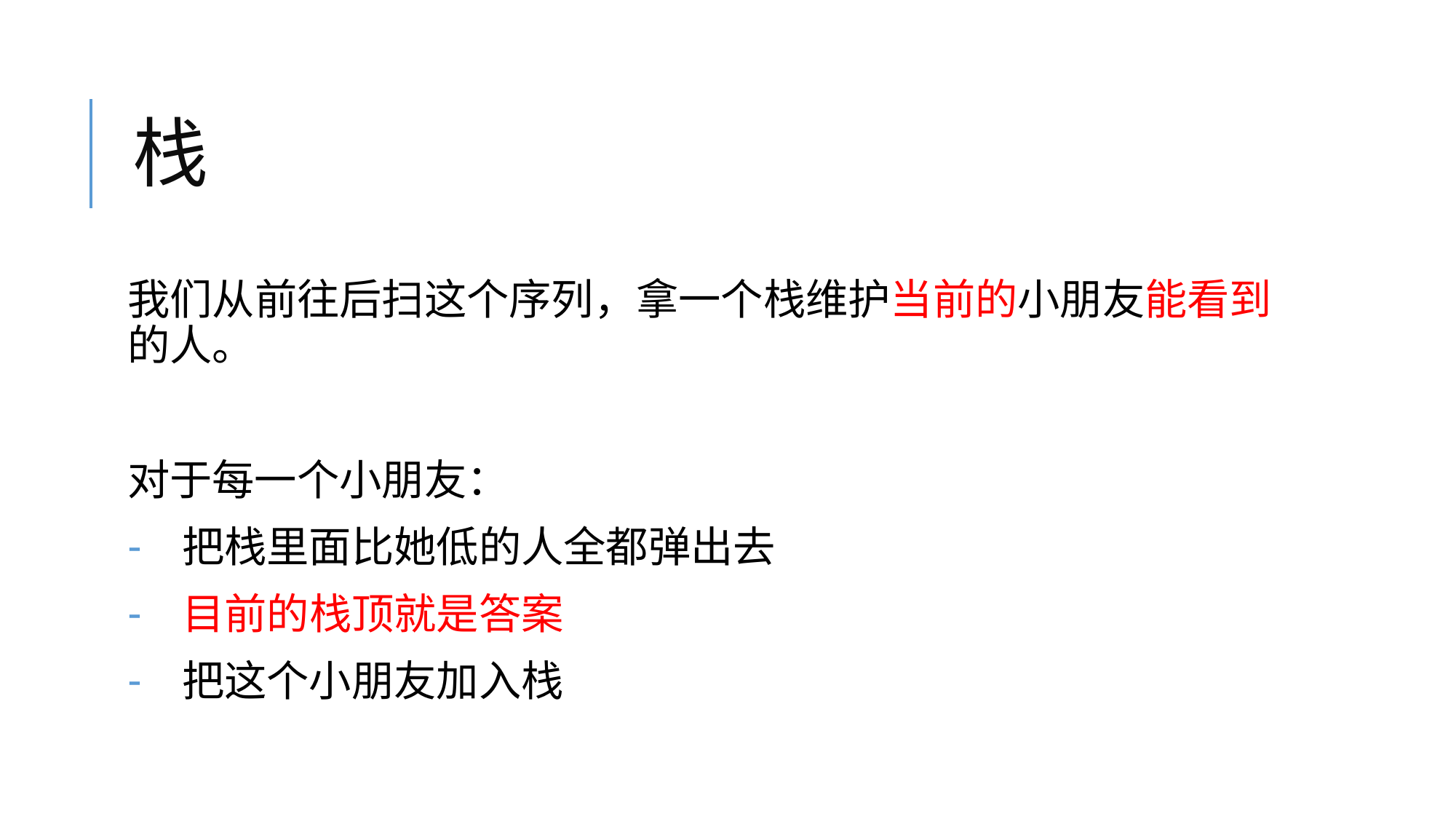

# 栈
我们从前往后扫这个序列，拿一个栈维护当前的小朋友能看到的人。

对于每一个小朋友：
把栈里面比她低的人全都弹出去
目前的栈顶就是答案
把这个小朋友加入栈